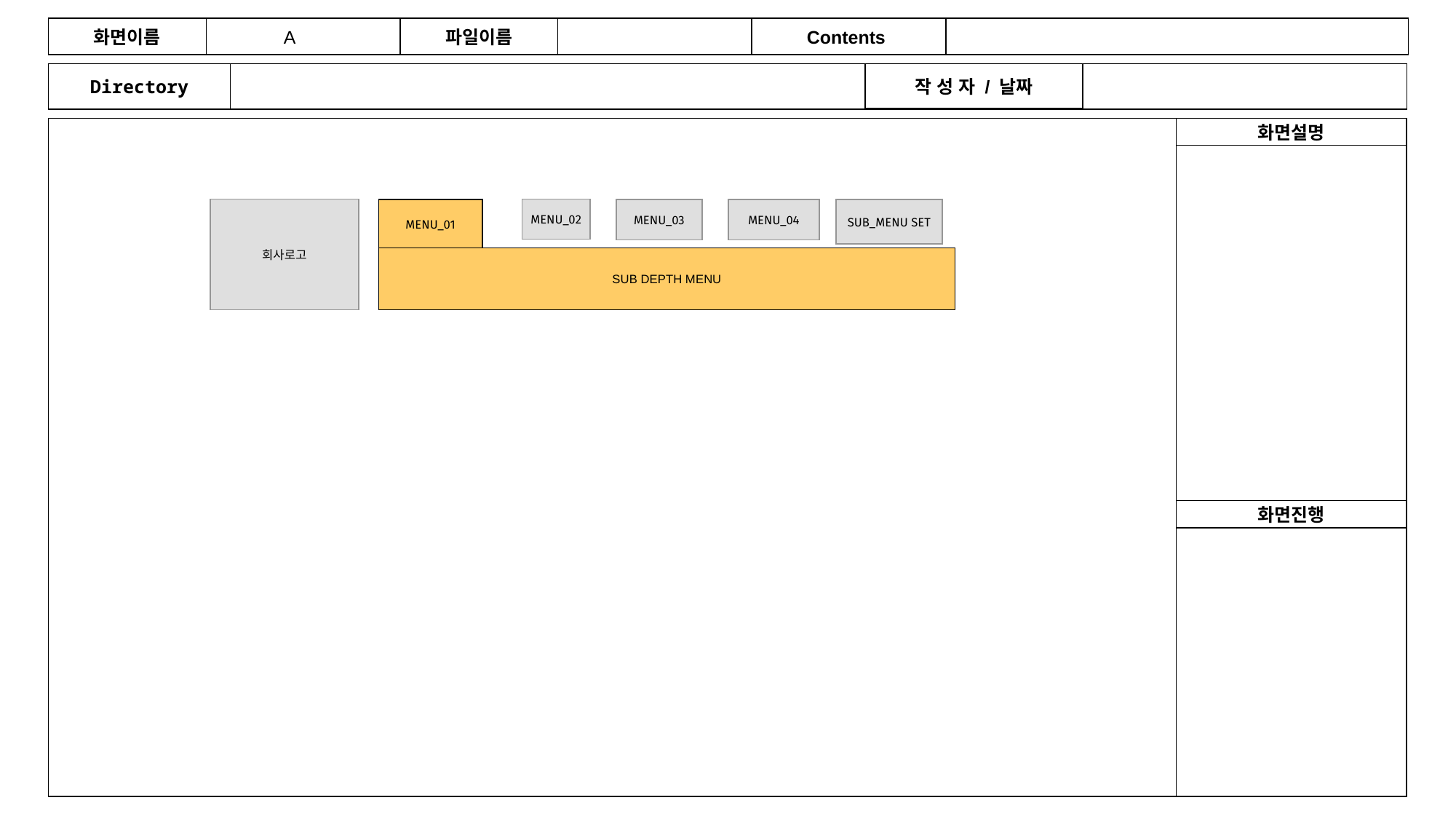

A
회사로고
MENU_01
MENU_03
MENU_04
SUB_MENU SET
MENU_02
SUB DEPTH MENU